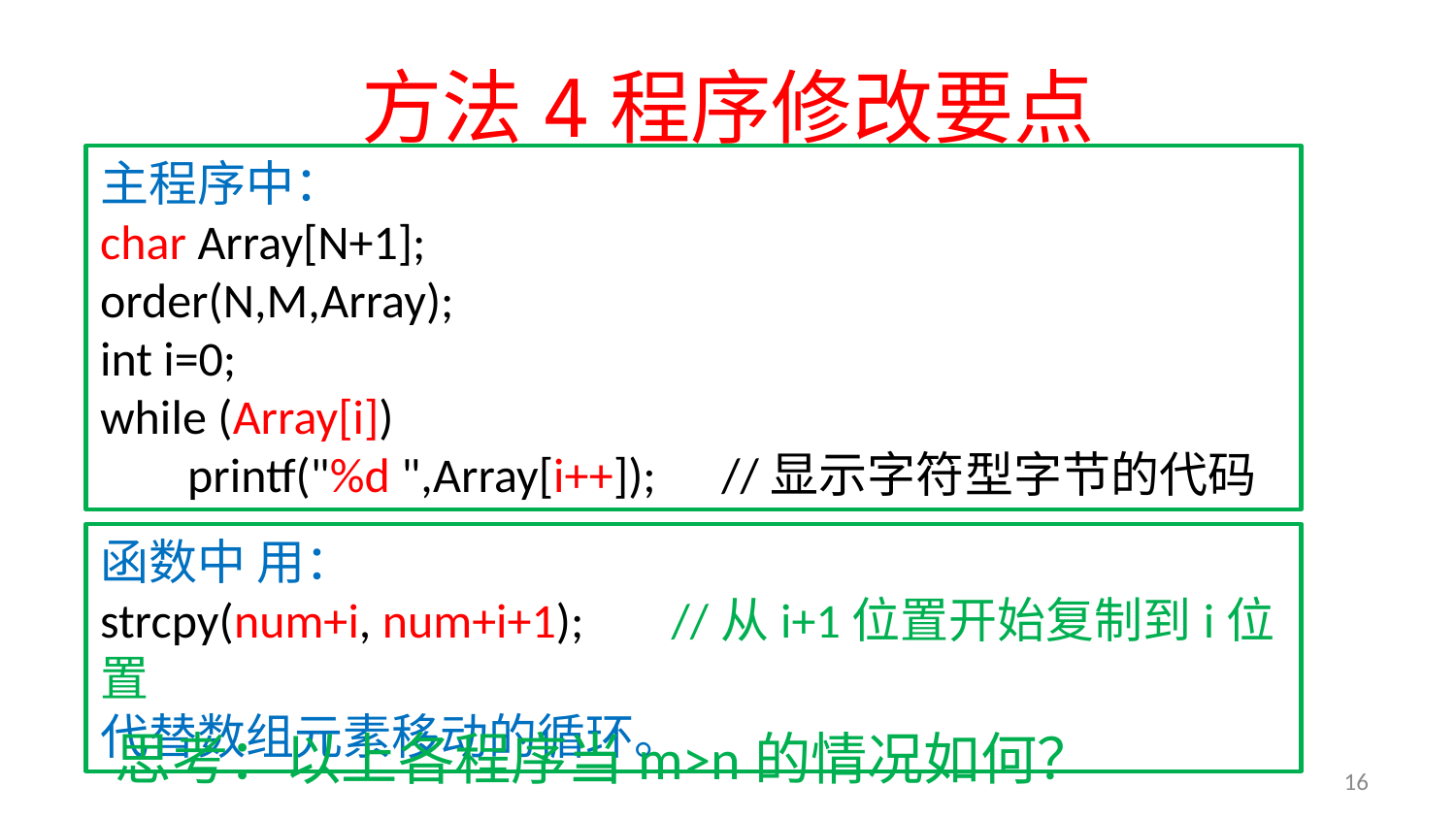

# 方法4程序修改要点
主程序中：
char Array[N+1];
order(N,M,Array);
int i=0;
while (Array[i])
        printf("%d ",Array[i++]);      //显示字符型字节的代码
函数中 用：
strcpy(num+i, num+i+1);        //从i+1位置开始复制到i位置
代替数组元素移动的循环。
思考：以上各程序当m>n的情况如何？
16